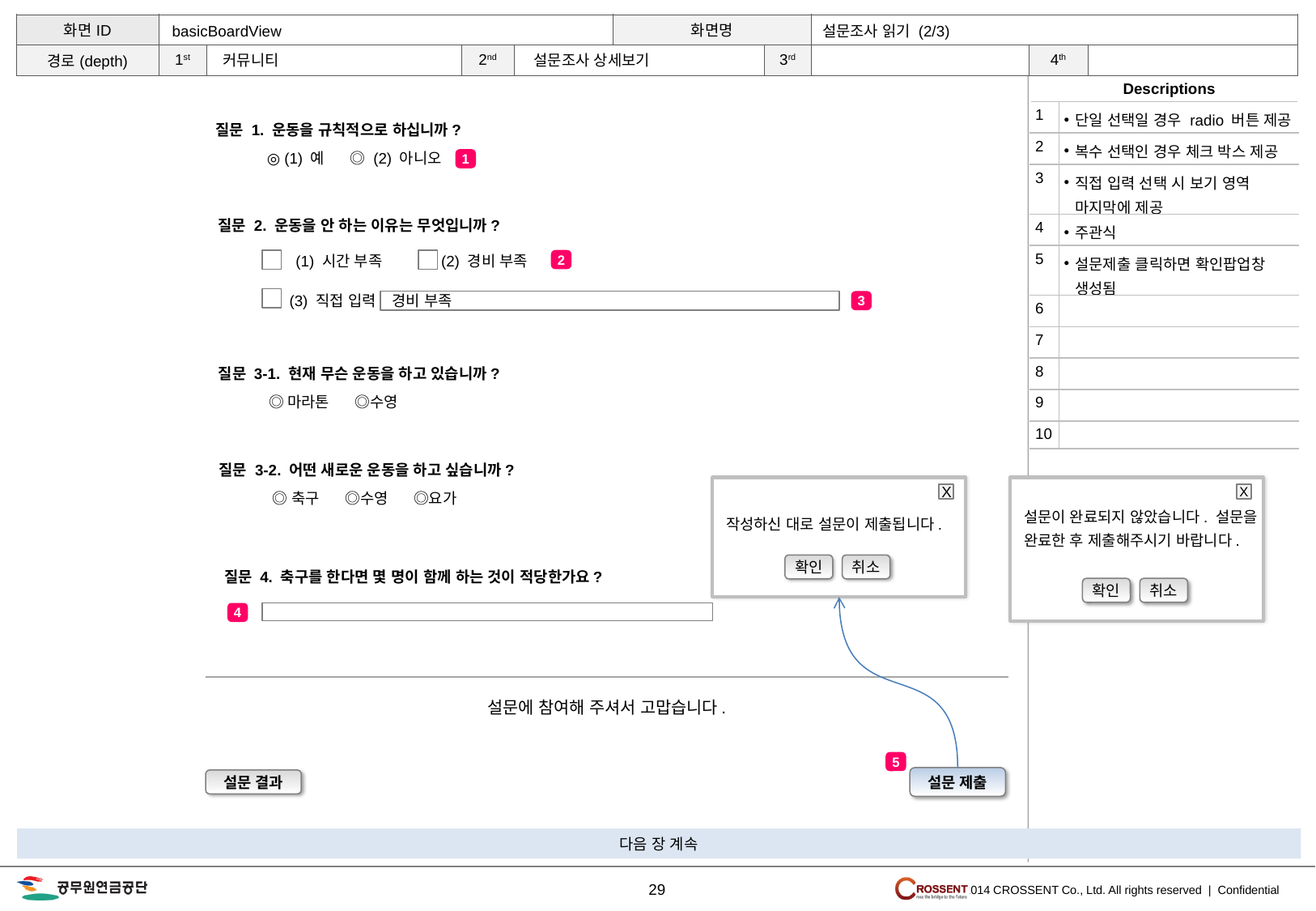

설문조사 읽기 (2/3)
basicBoardView
설문조사 상세보기
커뮤니티
| 1 | 단일 선택일 경우 radio 버튼 제공 |
| --- | --- |
| 2 | 복수 선택인 경우 체크 박스 제공 |
| 3 | 직접 입력 선택 시 보기 영역 마지막에 제공 |
| 4 | 주관식 |
| 5 | 설문제출 클릭하면 확인팝업창 생성됨 |
| 6 |  |
| 7 |  |
| 8 |  |
| 9 |  |
| 10 |  |
질문 1. 운동을 규칙적으로 하십니까?
◎ (1) 예      ◎ (2) 아니오
1
질문 2. 운동을 안 하는 이유는 무엇입니까?
(1) 시간 부족             (2) 경비 부족

2

(3) 직접 입력

경비 부족
3
질문 3-1. 현재 무슨 운동을 하고 있습니까?
◎마라톤      ◎수영
질문 3-2. 어떤 새로운 운동을 하고 싶습니까?
◎축구      ◎수영      ◎요가
질문 4. 축구를 한다면 몇 명이 함께 하는 것이 적당한가요?
4

설문에 참여해 주셔서 고맙습니다.

X
작성하신 대로 설문이 제출됩니다.
확인
취소

X
설문이 완료되지 않았습니다. 설문을 완료한 후 제출해주시기 바랍니다.
확인
취소
5
설문 제출
설문 결과
29